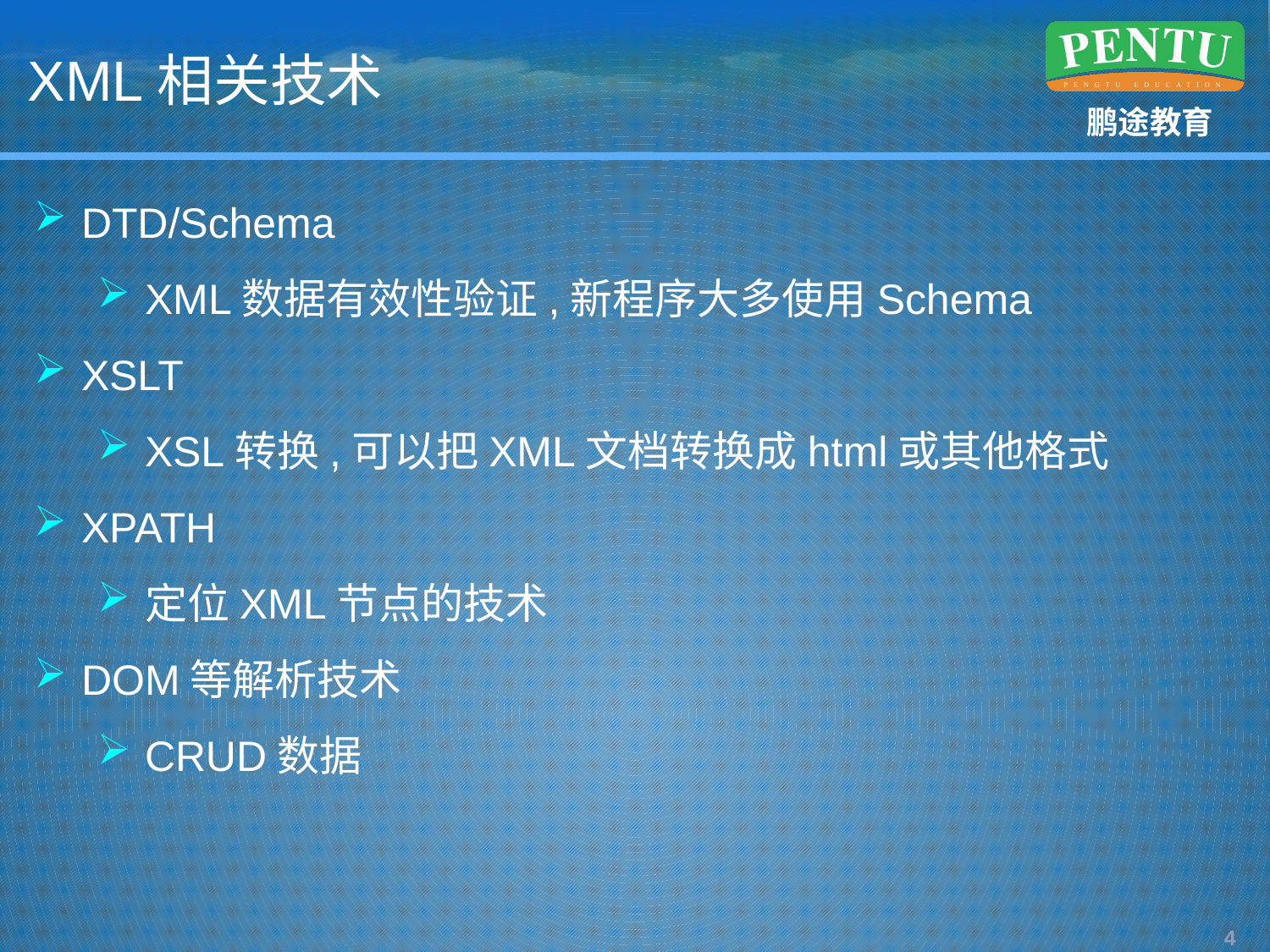

# XML相关技术
DTD/Schema
XML数据有效性验证,新程序大多使用Schema
XSLT
XSL转换,可以把XML文档转换成html或其他格式
XPATH
定位XML节点的技术
DOM等解析技术
CRUD数据
4